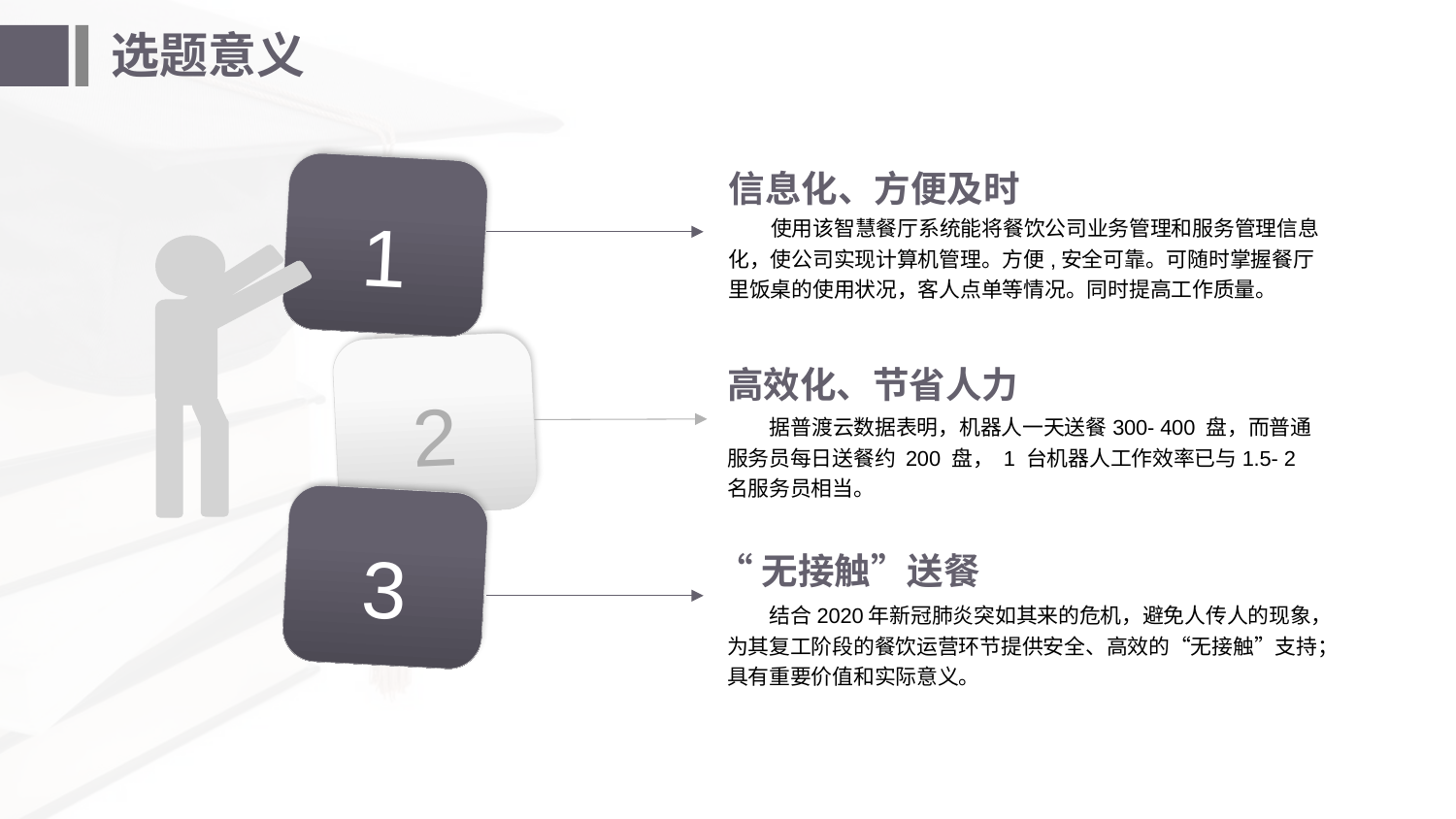

# 选题意义
信息化、方便及时
1
使用该智慧餐厅系统能将餐饮公司业务管理和服务管理信息化，使公司实现计算机管理。方便,安全可靠。可随时掌握餐厅里饭桌的使用状况，客人点单等情况。同时提高工作质量。

2
高效化、节省人力
据普渡云数据表明，机器人一天送餐300- 400 盘，而普通服务员每日送餐约 200 盘， 1 台机器人工作效率已与1.5- 2 名服务员相当。
3
“无接触”送餐
结合2020年新冠肺炎突如其来的危机，避免人传人的现象，为其复工阶段的餐饮运营环节提供安全、高效的“无接触”支持；具有重要价值和实际意义。